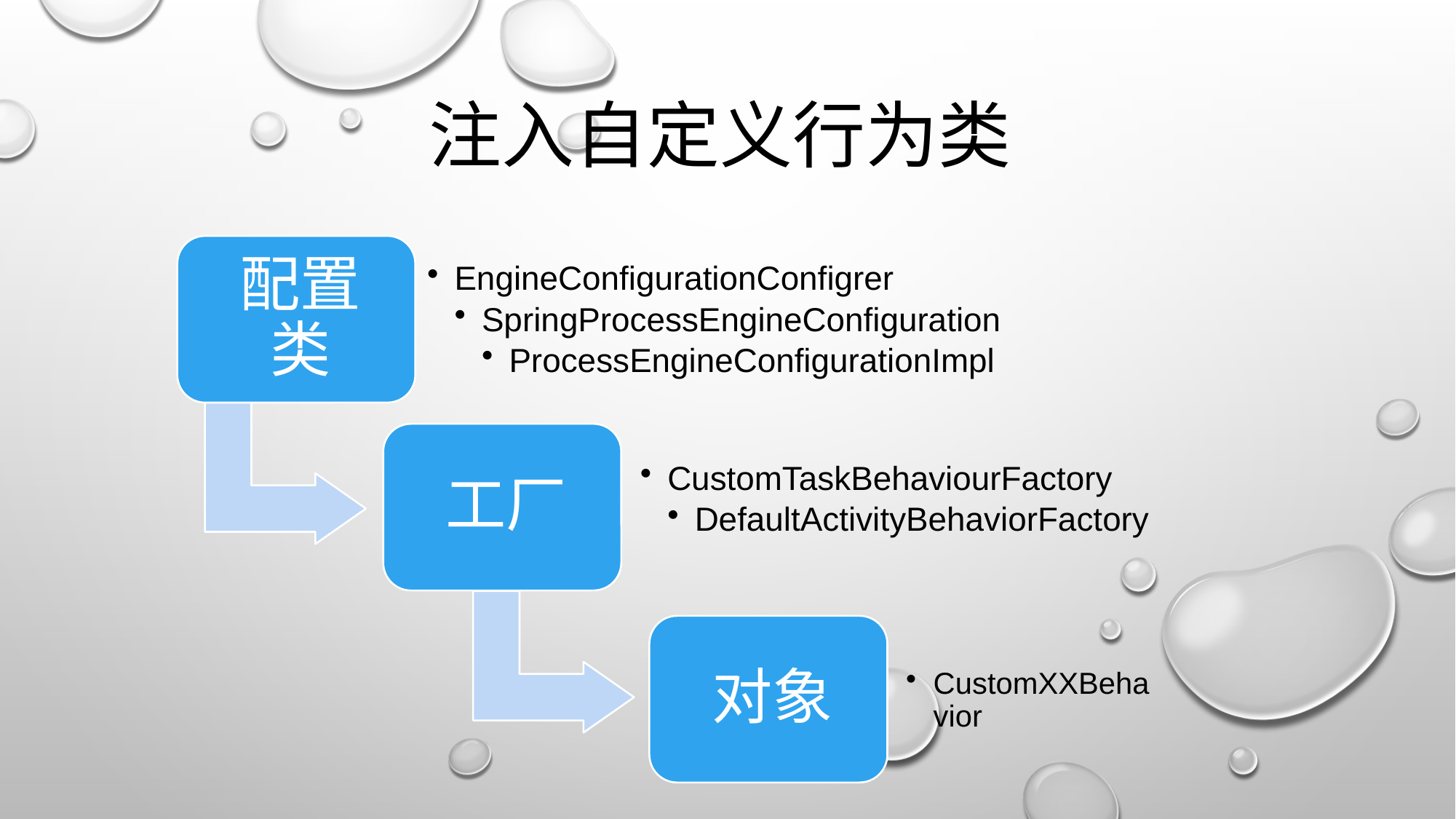

注入自定义行为类
配置类
EngineConfigurationConfigrer
SpringProcessEngineConfiguration
ProcessEngineConfigurationImpl
工厂
CustomTaskBehaviourFactory
DefaultActivityBehaviorFactory
对象
CustomXXBehavior